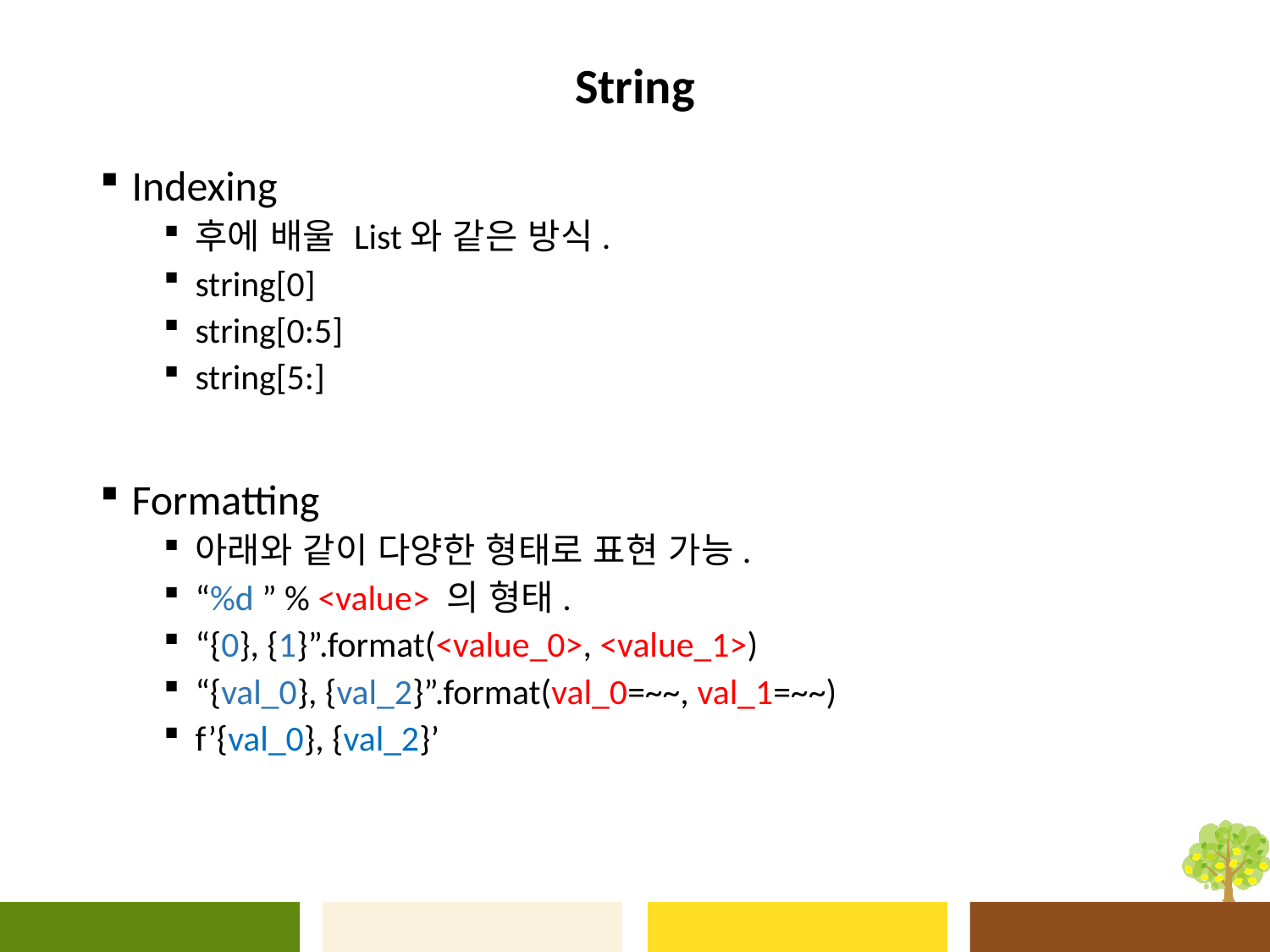

# String
Indexing
후에 배울 List와 같은 방식.
string[0]
string[0:5]
string[5:]

Formatting
아래와 같이 다양한 형태로 표현 가능.
“%d ” % <value> 의 형태.
“{0}, {1}”.format(<value_0>, <value_1>)
“{val_0}, {val_2}”.format(val_0=~~, val_1=~~)
f’{val_0}, {val_2}’